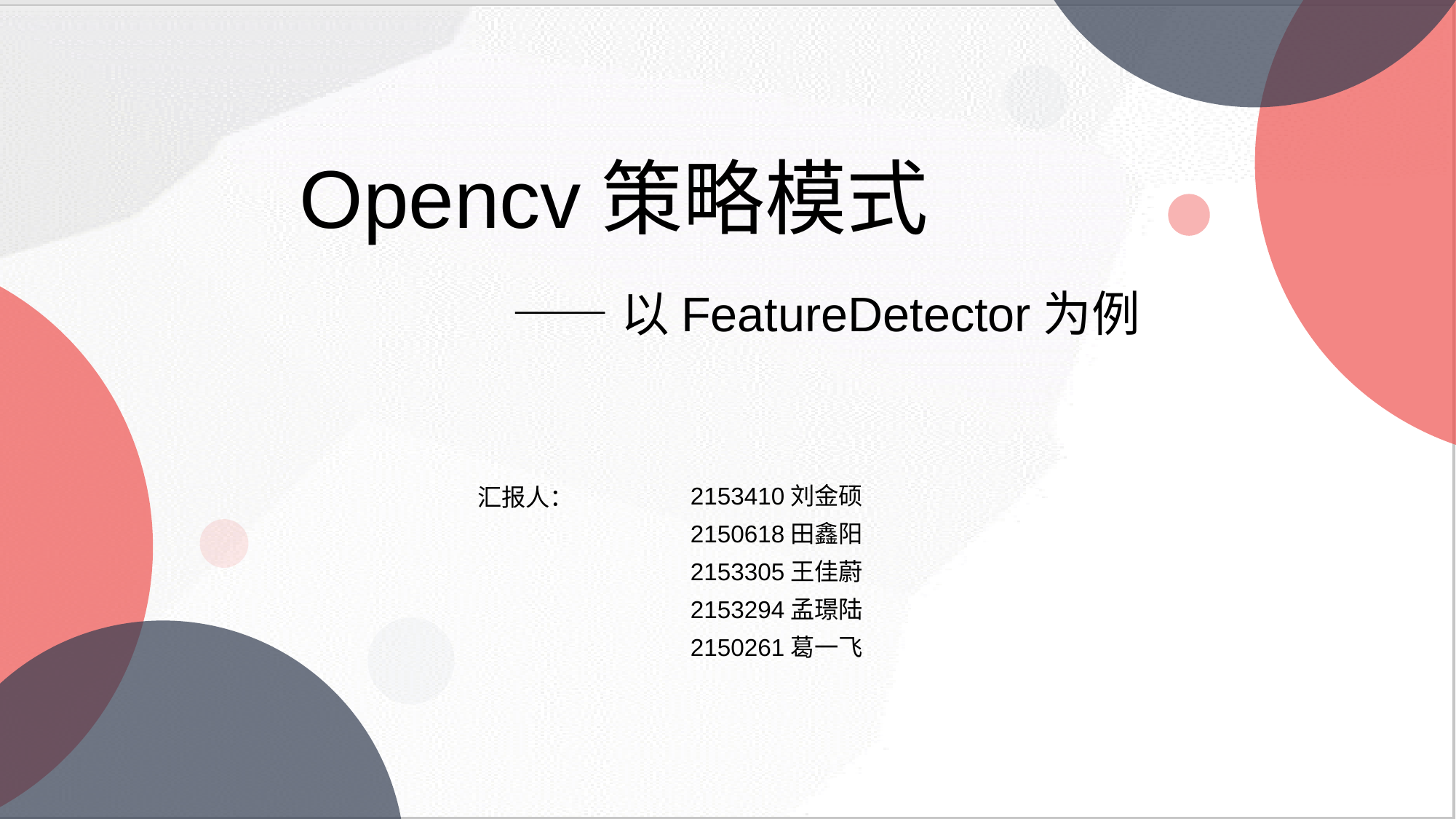

Opencv策略模式
——以FeatureDetector为例
2153410刘金硕
2150618田鑫阳
2153305王佳蔚
2153294孟璟陆
2150261葛一飞
汇报人：